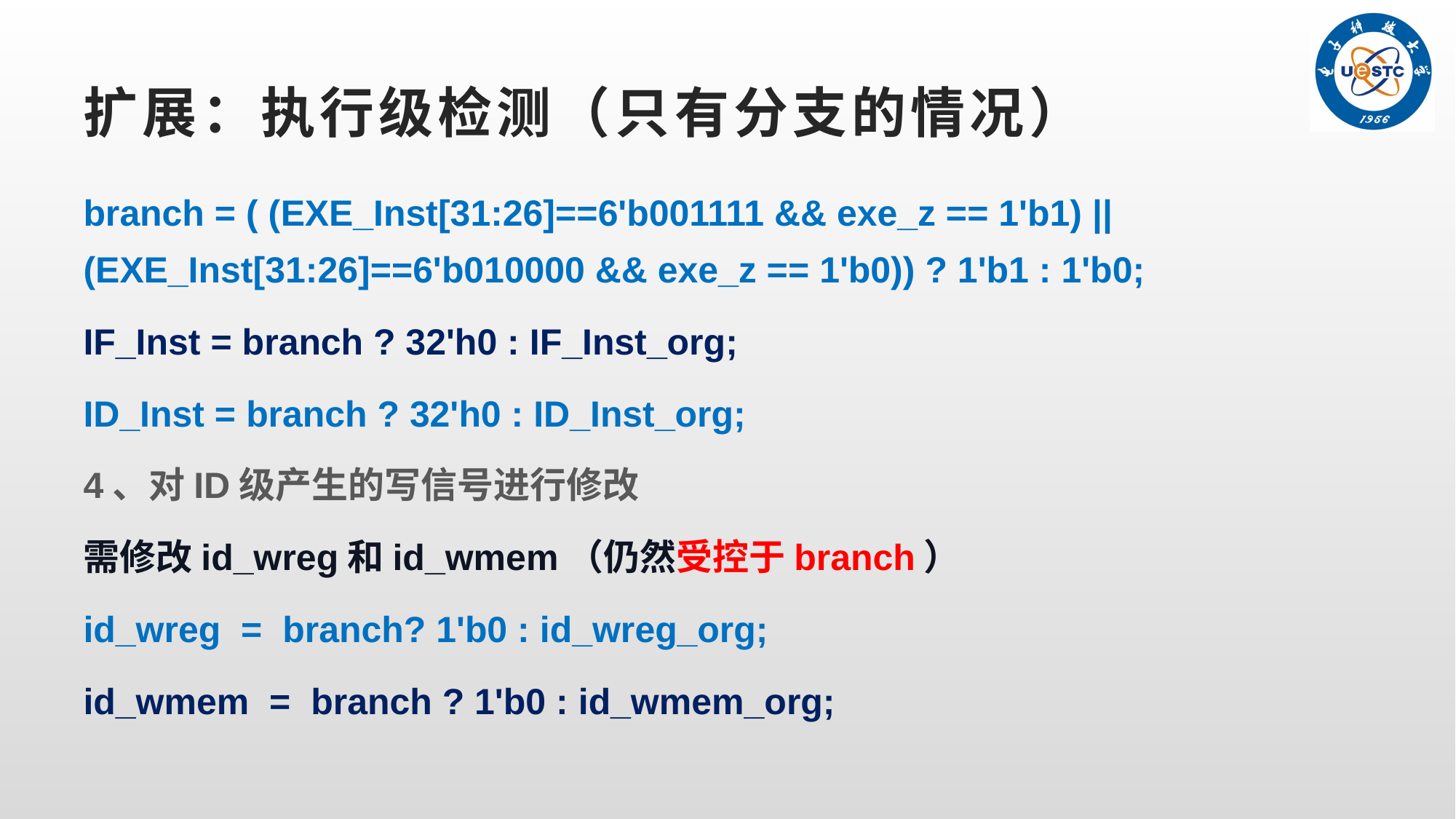

# 扩展：执行级检测（只有分支的情况）
branch = ( (EXE_Inst[31:26]==6'b001111 && exe_z == 1'b1) || (EXE_Inst[31:26]==6'b010000 && exe_z == 1'b0)) ? 1'b1 : 1'b0;
IF_Inst = branch ? 32'h0 : IF_Inst_org;
ID_Inst = branch ? 32'h0 : ID_Inst_org;
4、对ID级产生的写信号进行修改
需修改id_wreg和id_wmem（仍然受控于branch）
id_wreg  =  branch? 1'b0 : id_wreg_org;
id_wmem  =  branch ? 1'b0 : id_wmem_org;